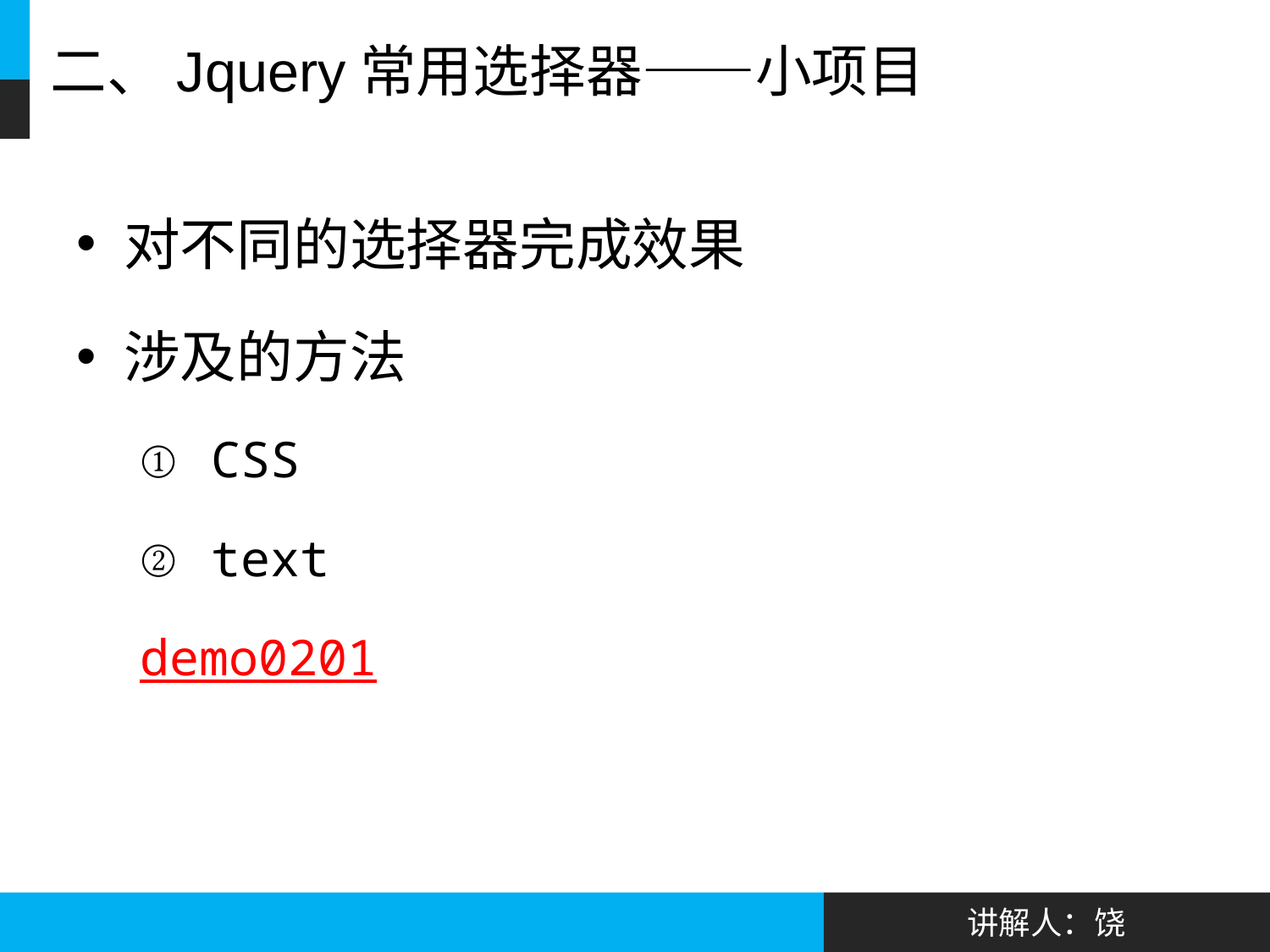

# 二、Jquery常用选择器——小项目
对不同的选择器完成效果
涉及的方法
CSS
text
demo0201